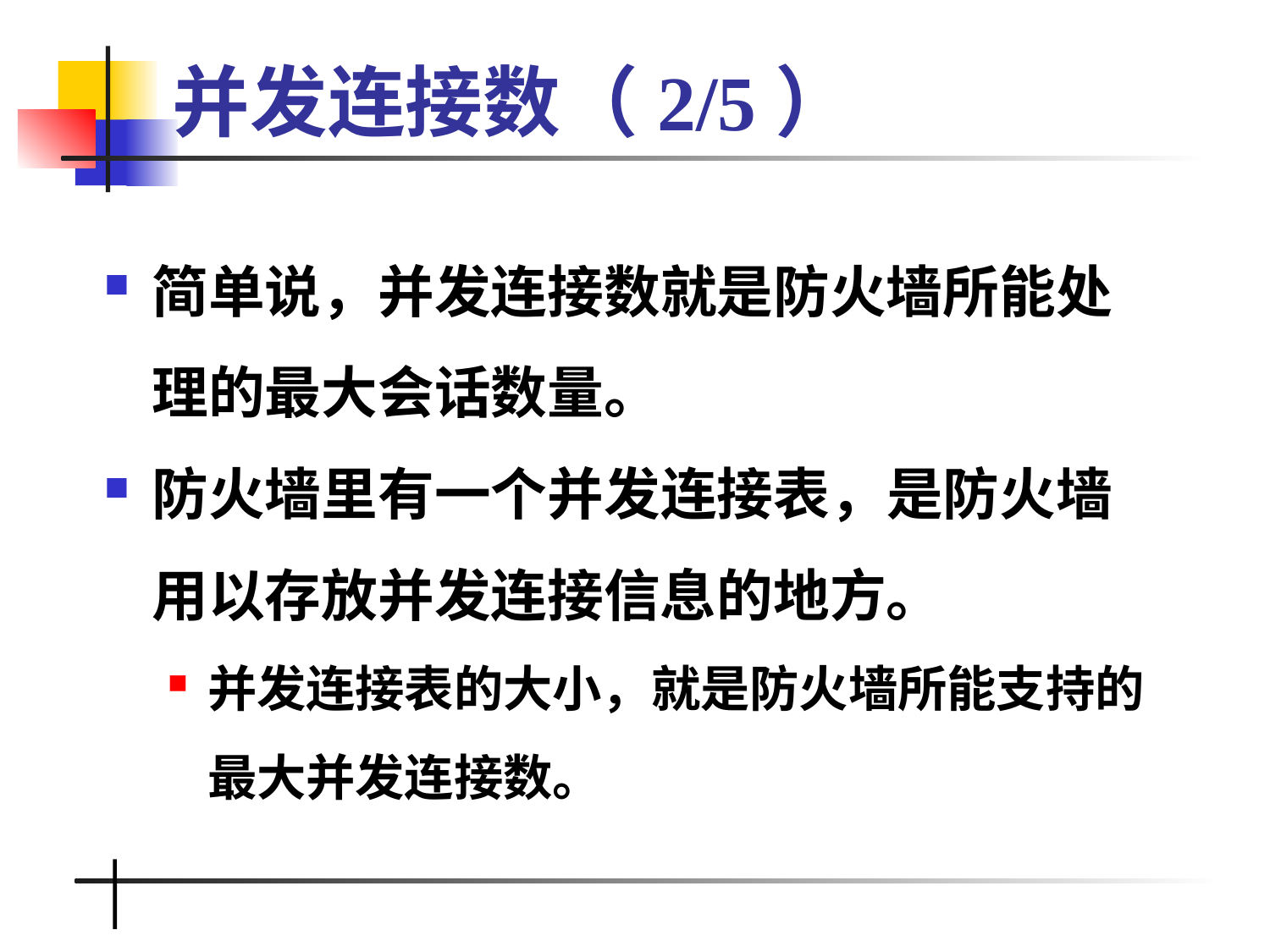

# 并发连接数（2/5）
简单说，并发连接数就是防火墙所能处理的最大会话数量。
防火墙里有一个并发连接表，是防火墙用以存放并发连接信息的地方。
并发连接表的大小，就是防火墙所能支持的最大并发连接数。